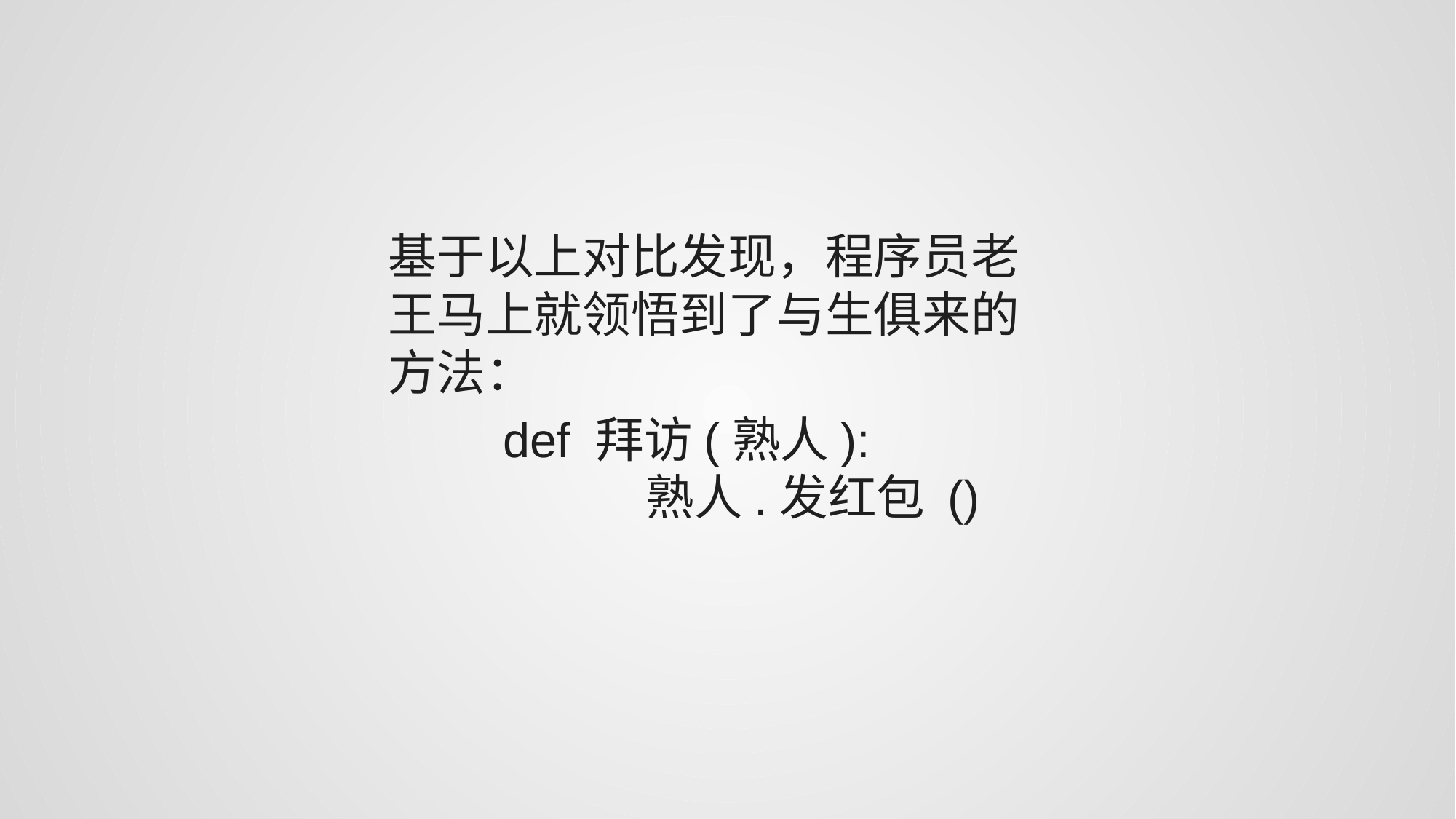

基于以上对比发现，程序员老王马上就领悟到了与生俱来的方法：
def 拜访(熟人):
	  熟人.发红包 ()